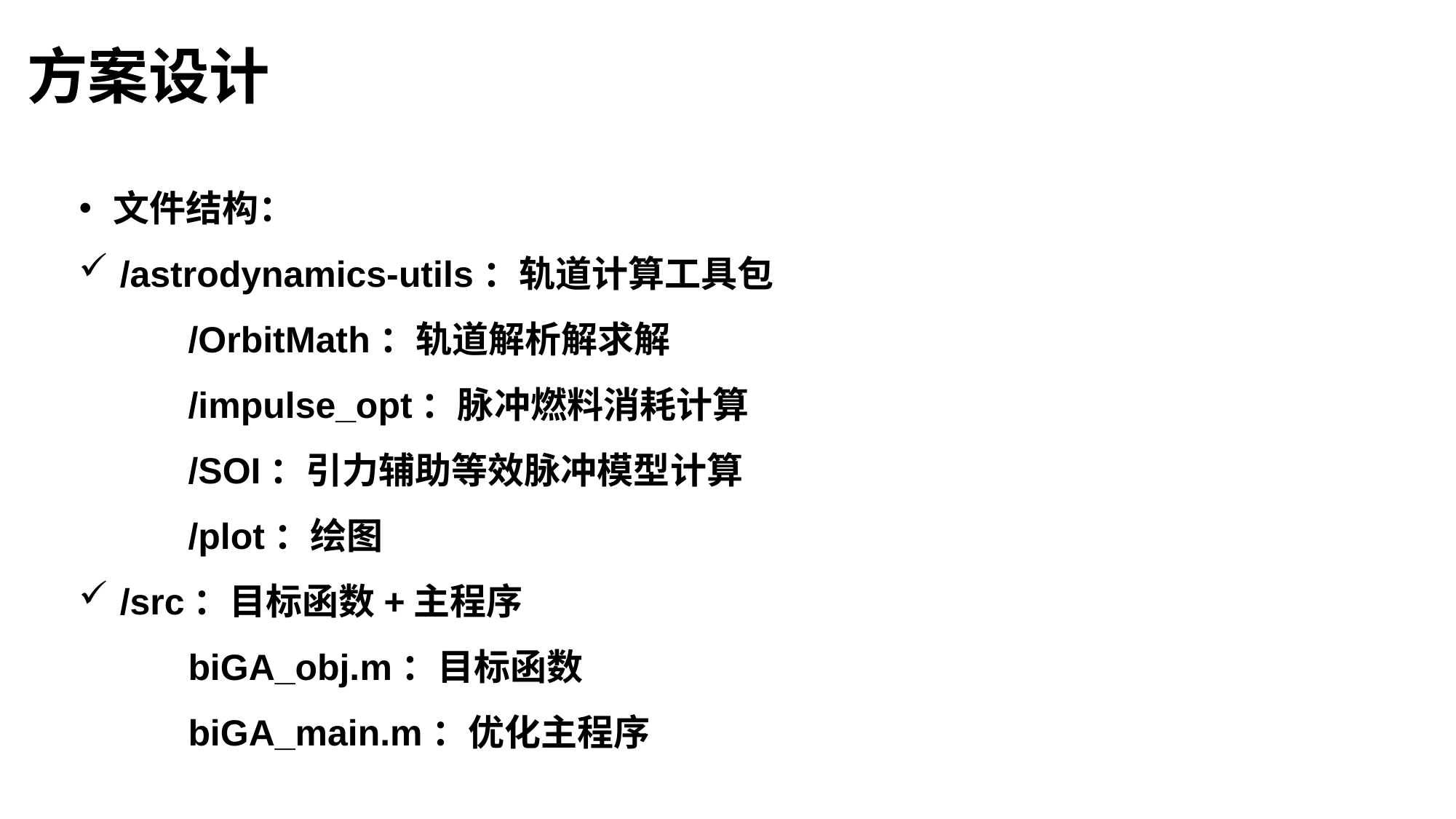

# 方案设计
文件结构：
/astrodynamics-utils：轨道计算工具包
	/OrbitMath：轨道解析解求解
	/impulse_opt：脉冲燃料消耗计算
	/SOI：引力辅助等效脉冲模型计算
	/plot：绘图
/src：目标函数+主程序
	biGA_obj.m：目标函数
	biGA_main.m：优化主程序